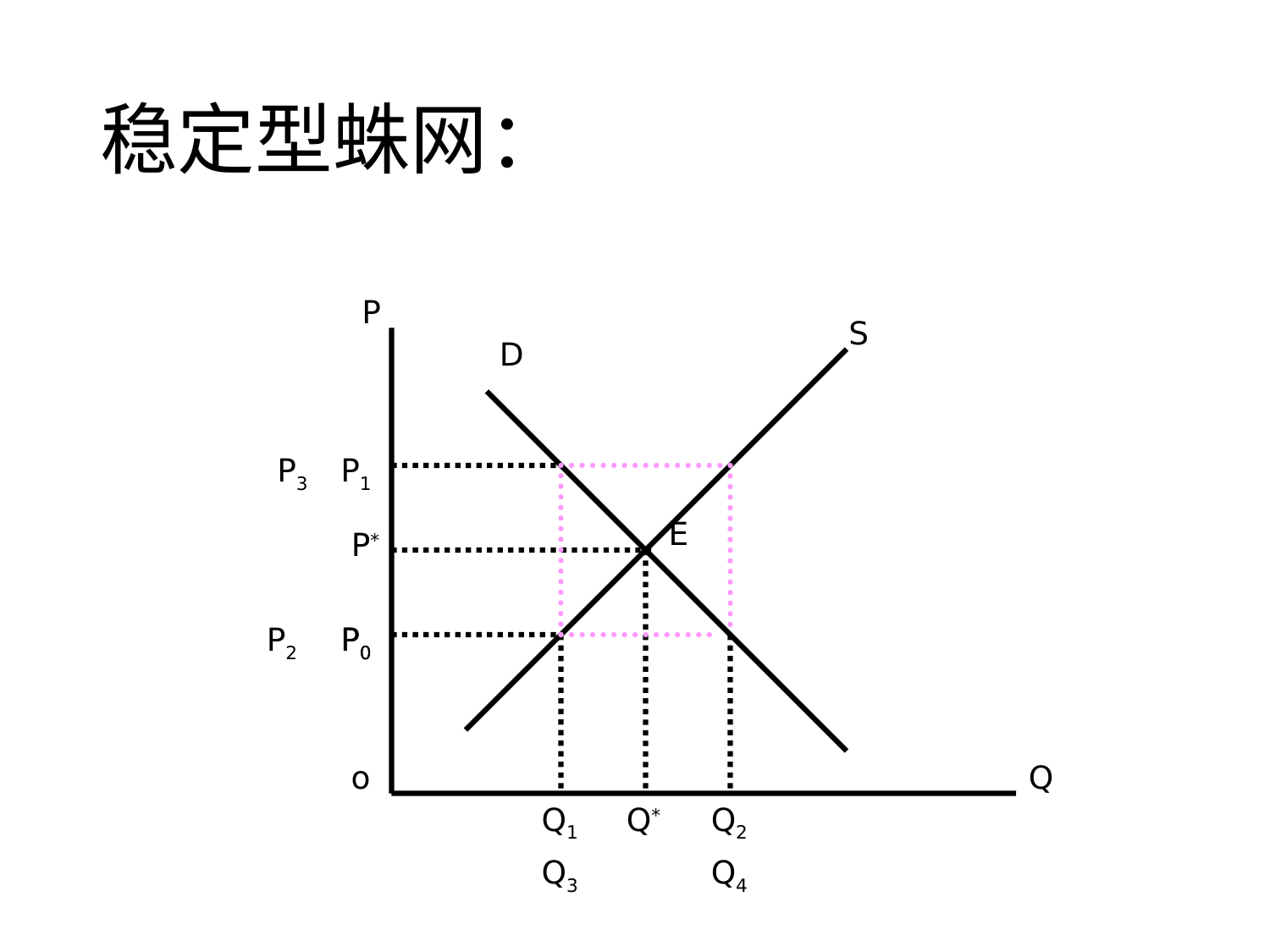

# 稳定型蛛网：

P
S

D

P3
P1

E
P*

P2
P0
P0

o
Q

Q1
Q*
Q2
Q3
Q4